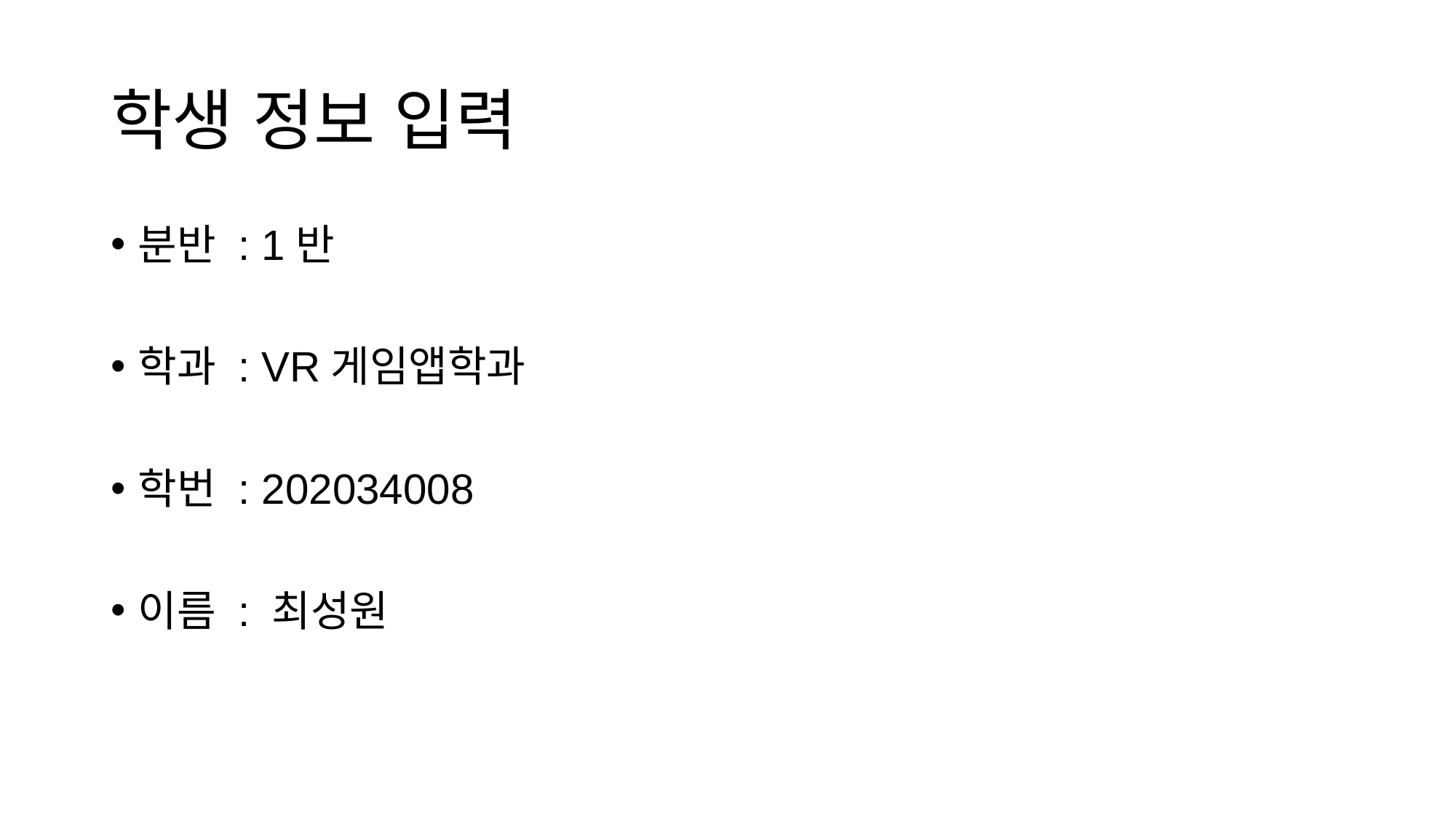

# 학생 정보 입력
분반 : 1반

학과 : VR게임앱학과

학번 : 202034008

이름 : 최성원